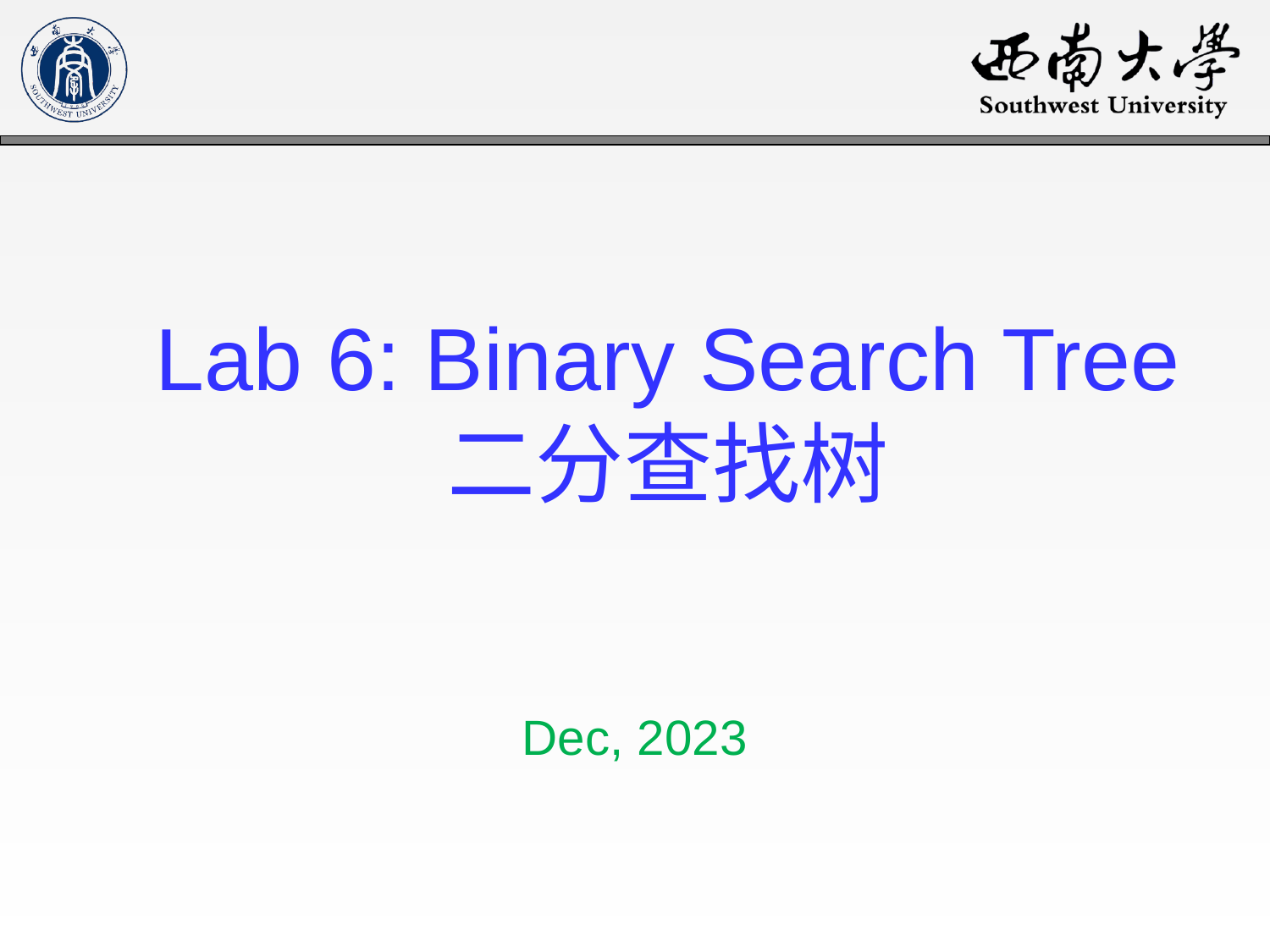

# Lab 6: Binary Search Tree 二分查找树

Dec, 2023